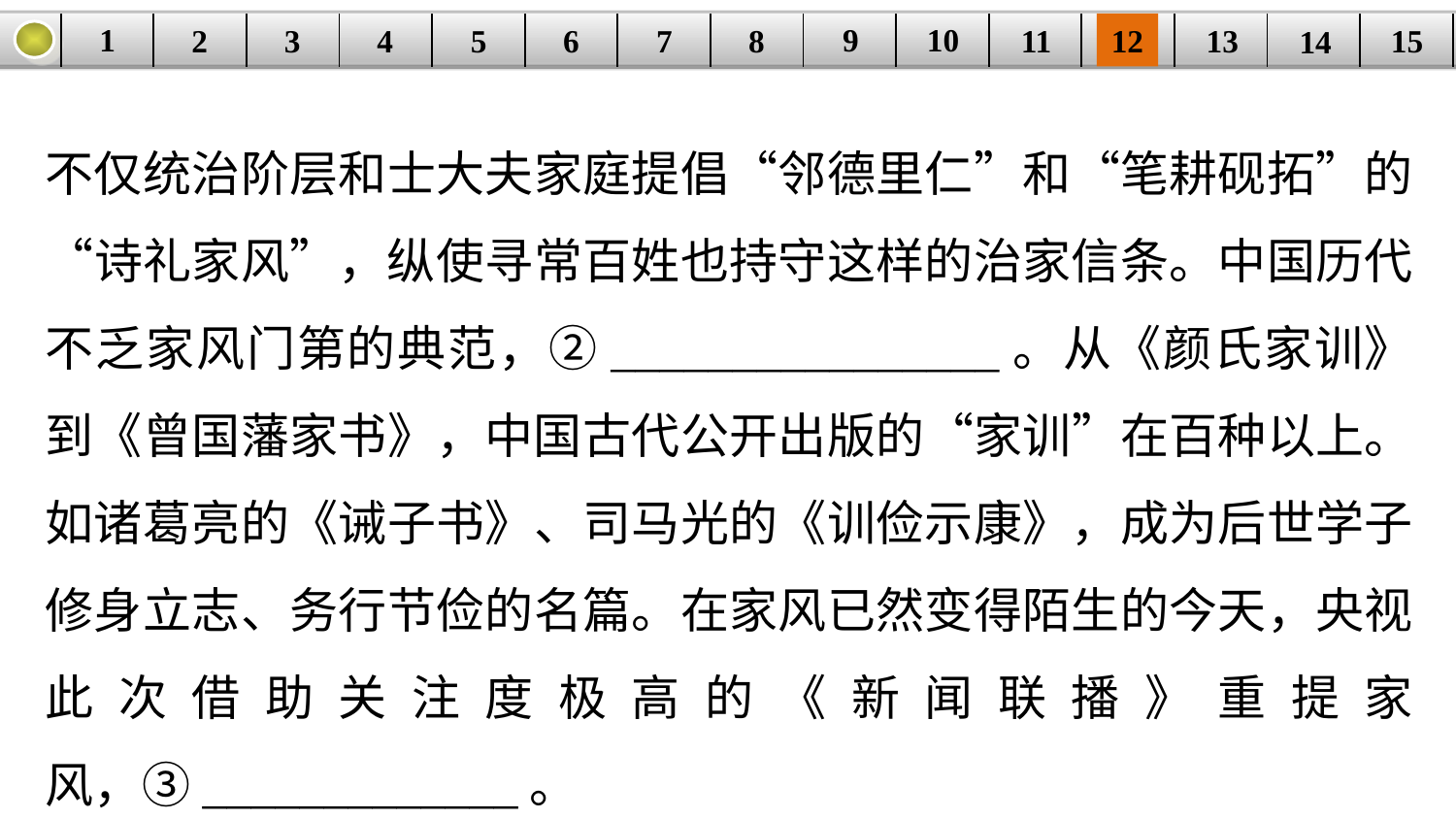

9
10
1
3
4
5
6
8
11
2
12
15
|  |  |  |  |  |  |  |  |  |  |  |  |  |  |  |
| --- | --- | --- | --- | --- | --- | --- | --- | --- | --- | --- | --- | --- | --- | --- |
7
13
14

不仅统治阶层和士大夫家庭提倡“邻德里仁”和“笔耕砚拓”的“诗礼家风”，纵使寻常百姓也持守这样的治家信条。中国历代不乏家风门第的典范，②________________。从《颜氏家训》到《曾国藩家书》，中国古代公开出版的“家训”在百种以上。如诸葛亮的《诫子书》、司马光的《训俭示康》，成为后世学子修身立志、务行节俭的名篇。在家风已然变得陌生的今天，央视此次借助关注度极高的《新闻联播》重提家风，③_____________。